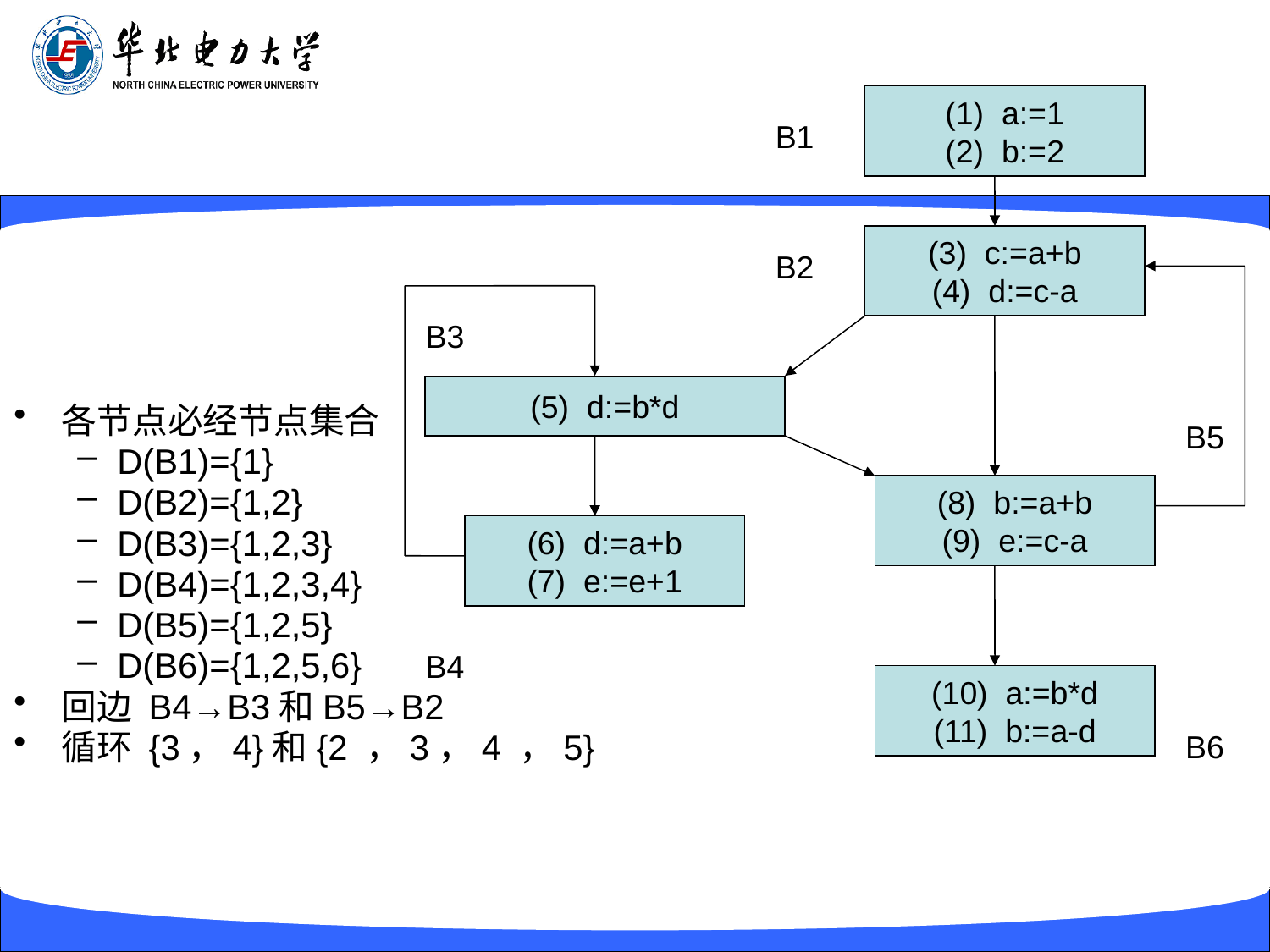

(1)  a:=1
(2)  b:=2
B1

(3)  c:=a+b
(4)  d:=c-a
B2

B3

(5)  d:=b*d
各节点必经节点集合
D(B1)={1}
D(B2)={1,2}
D(B3)={1,2,3}
D(B4)={1,2,3,4}
D(B5)={1,2,5}
D(B6)={1,2,5,6}
回边 B4→B3和B5→B2
循环 {3，4}和{2 ，3，4 ，5}
B5

(8)  b:=a+b
(9)  e:=c-a

(6)  d:=a+b
(7)  e:=e+1

B4
(10)  a:=b*d
(11)  b:=a-d
B6